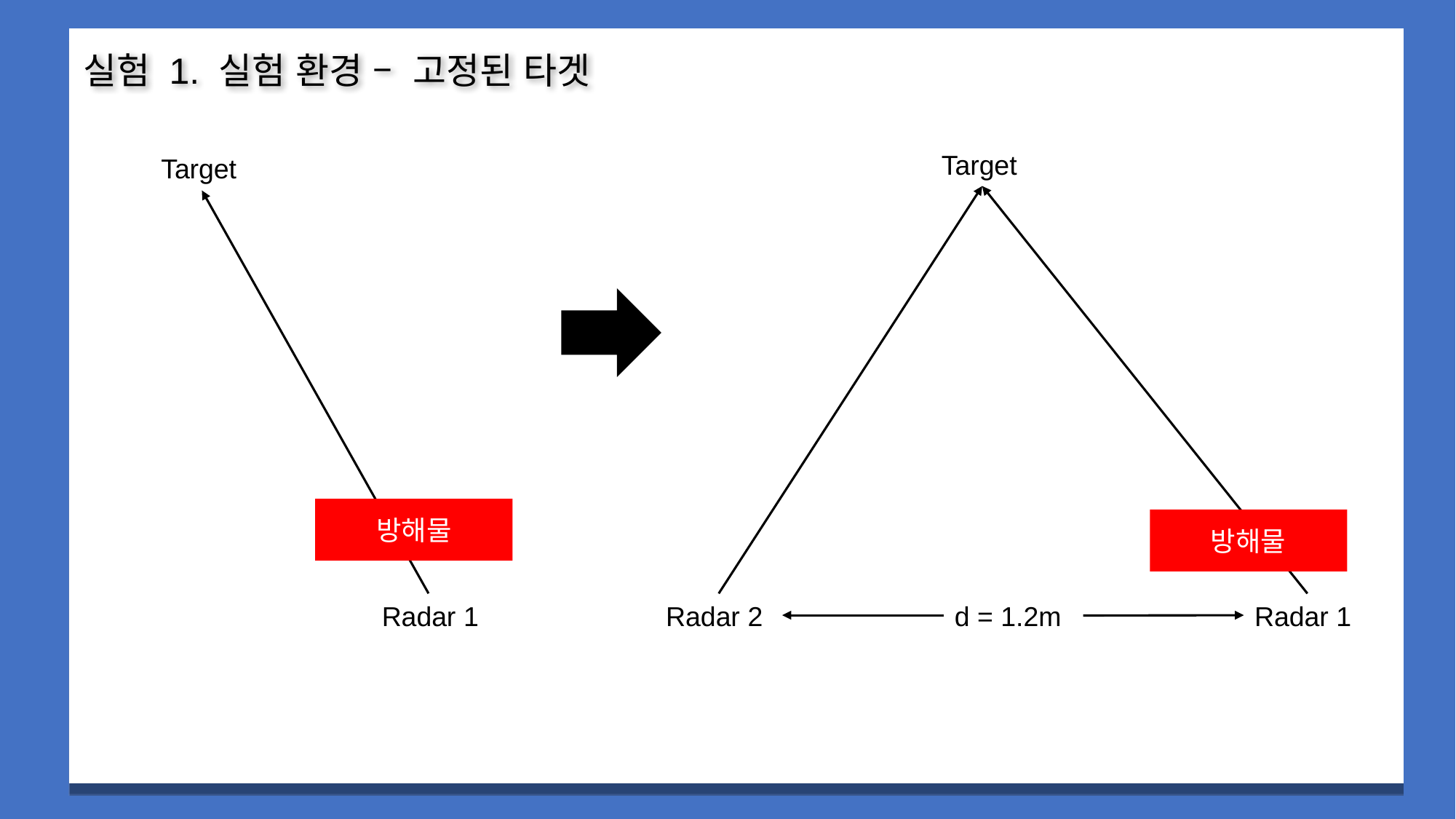

실험 1. 실험 환경 –  고정된 타겟
POWER POINT PRESENTATION

Target
Target
POWER POINT PRESENTATION

방해물
방해물
Radar 1
Radar 2
d = 1.2m
Radar 1